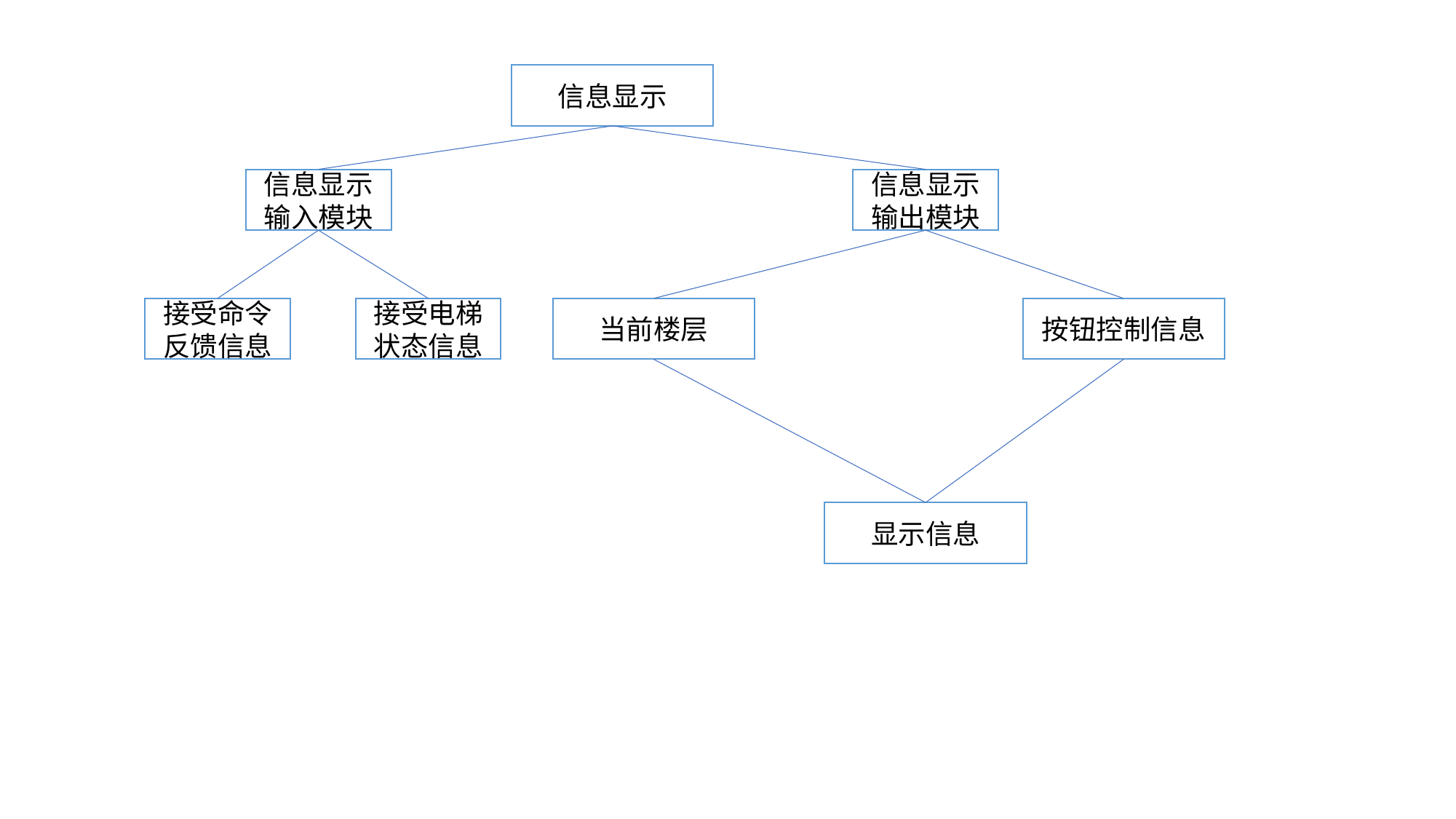

信息显示
信息显示输出模块
信息显示输入模块
接受电梯状态信息
当前楼层
按钮控制信息
接受命令反馈信息
显示信息